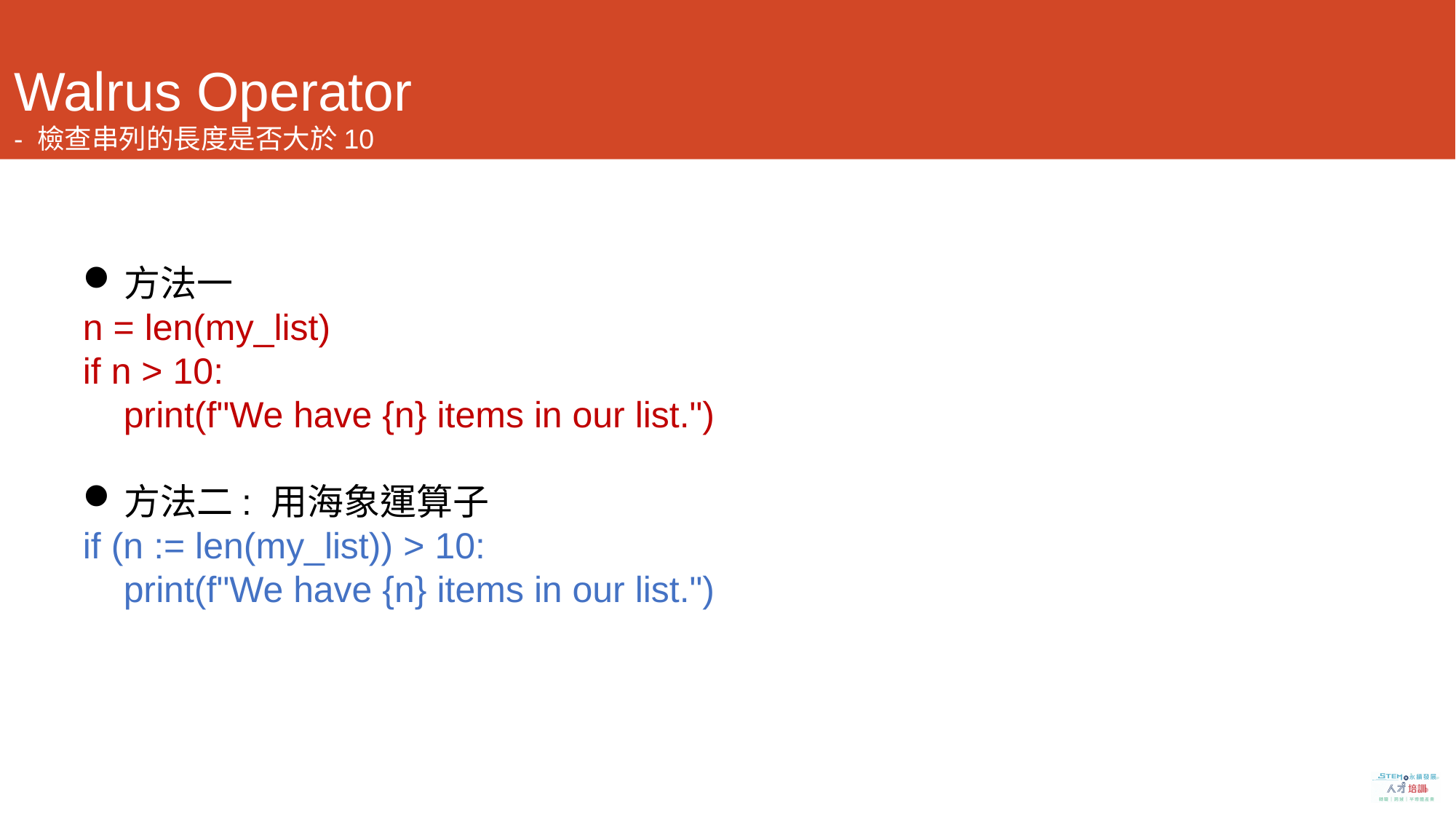

# Walrus Operator - 檢查串列的長度是否大於10
方法一
n = len(my_list)
if n > 10:
    print(f"We have {n} items in our list.")

方法二: 用海象運算子
if (n := len(my_list)) > 10:
    print(f"We have {n} items in our list.")